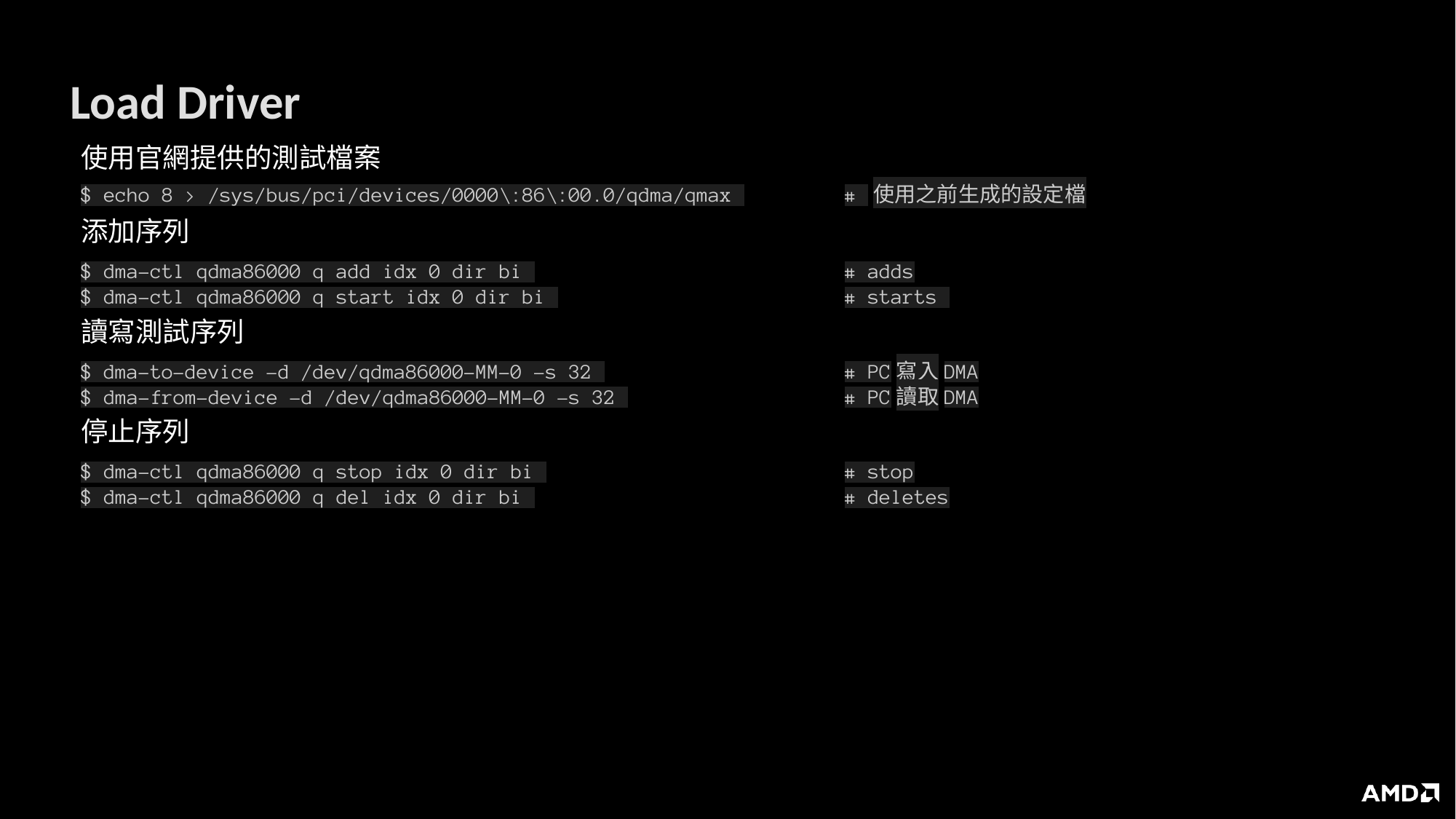

# Load Driver
使用官網提供的測試檔案
$ echo 8 > /sys/bus/pci/devices/0000\:86\:00.0/qdma/qmax 	# 使用之前生成的設定檔
添加序列
$ dma-ctl qdma86000 q add idx 0 dir bi 			# adds
$ dma-ctl qdma86000 q start idx 0 dir bi 			# starts
讀寫測試序列
$ dma-to-device –d /dev/qdma86000-MM-0 –s 32 			# PC寫入DMA
$ dma-from-device –d /dev/qdma86000-MM-0 –s 32 		# PC讀取DMA
停止序列
$ dma-ctl qdma86000 q stop idx 0 dir bi 			# stop
$ dma-ctl qdma86000 q del idx 0 dir bi 			# deletes